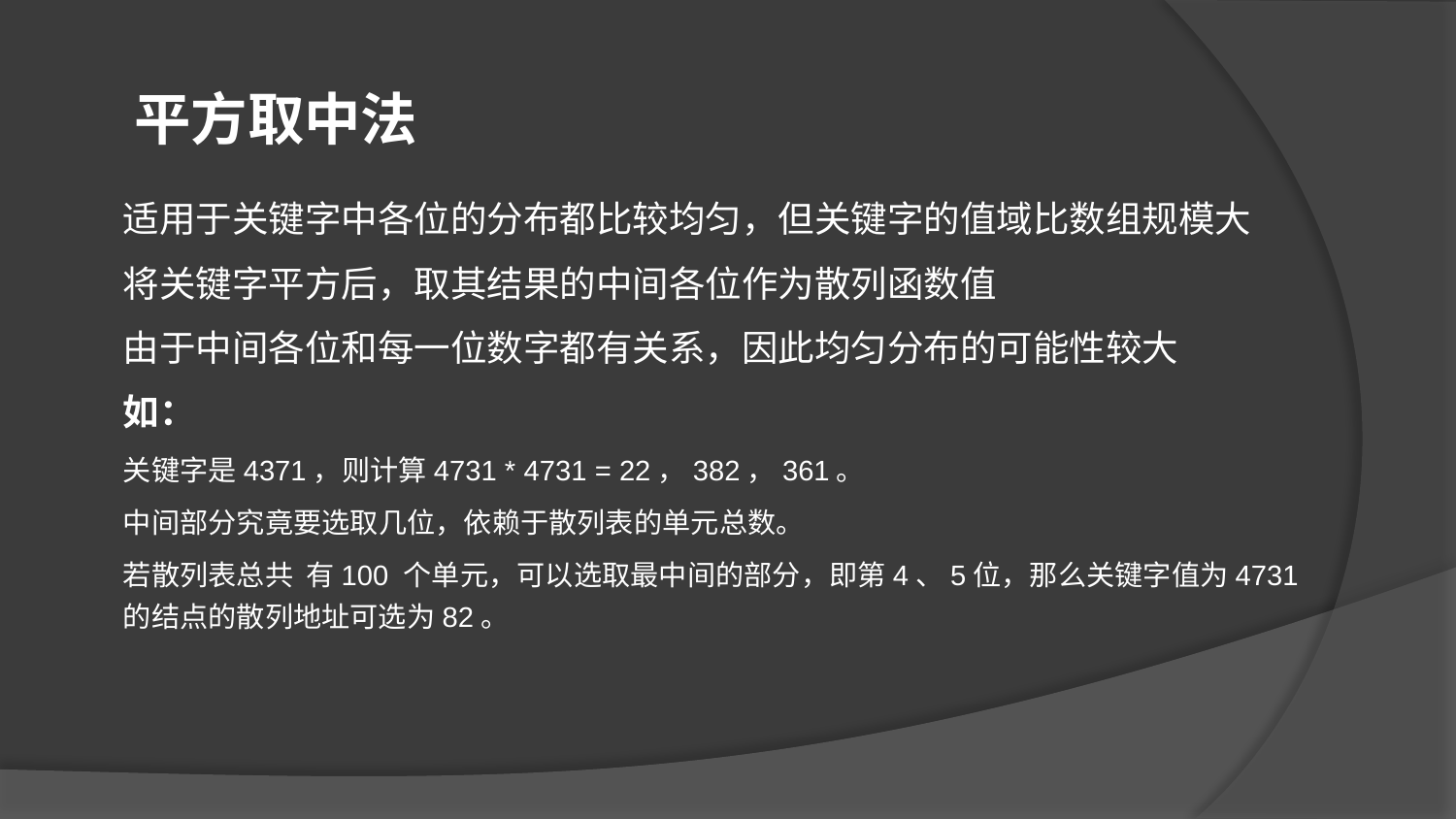

平方取中法
适用于关键字中各位的分布都比较均匀，但关键字的值域比数组规模大
将关键字平方后，取其结果的中间各位作为散列函数值
由于中间各位和每一位数字都有关系，因此均匀分布的可能性较大
如：
关键字是4371，则计算4731 * 4731 = 22，382，361。
中间部分究竟要选取几位，依赖于散列表的单元总数。
若散列表总共  有100 个单元，可以选取最中间的部分，即第4、5位，那么关键字值为4731的结点的散列地址可选为82。